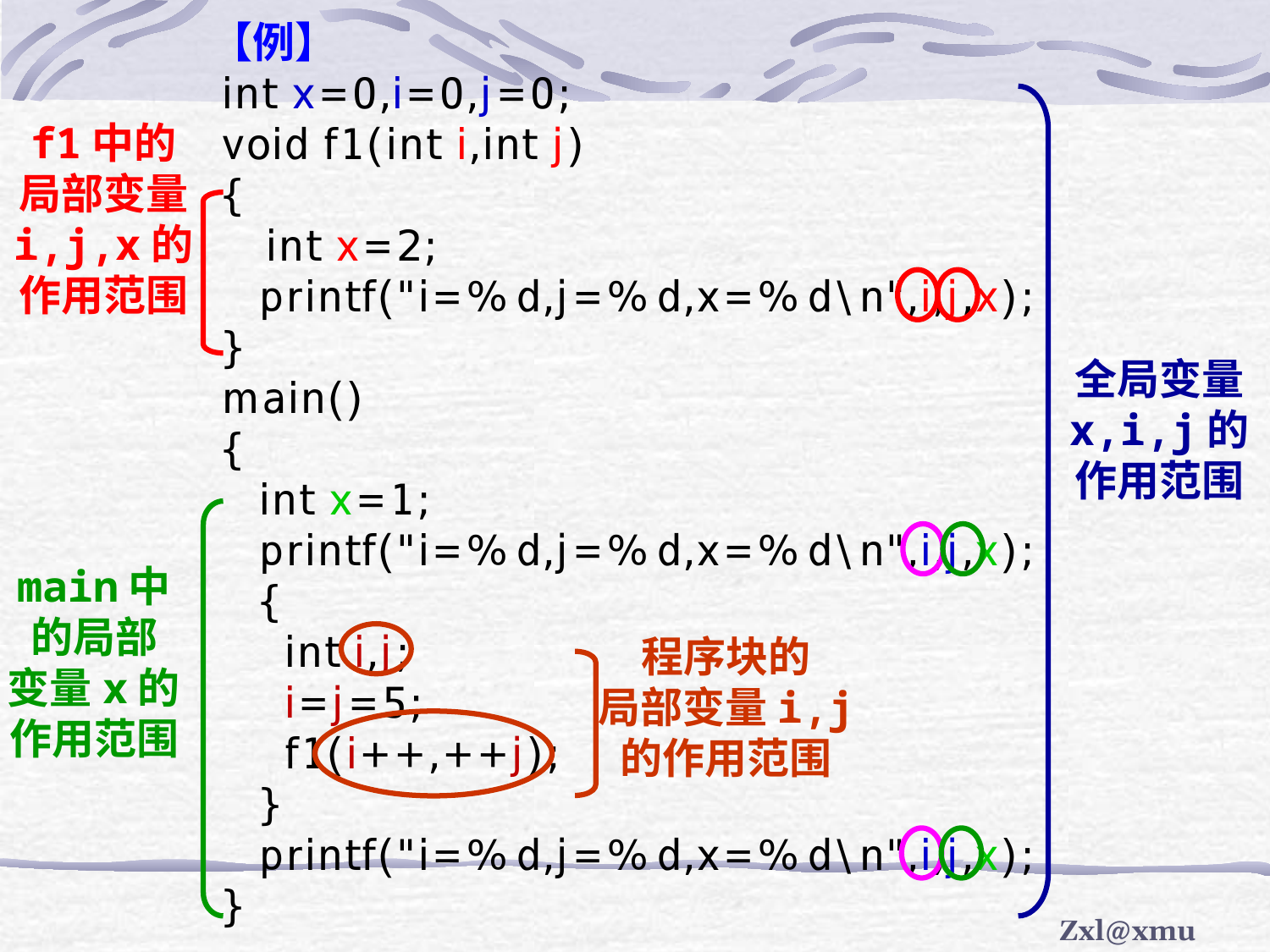

34
【例】
 int x=0,i=0,j=0;
 void f1(int i,int j)
 {
	  int x=2;
    printf("i=%d,j=%d,x=%d\n",i,j,x);
 }
 main()
 {
    int x=1;
    printf("i=%d,j=%d,x=%d\n",i,j,x);
    {
      int i,j;
      i=j=5;
      f1(i++,++j);
    }
    printf("i=%d,j=%d,x=%d\n",i,j,x);
 }

全局变量
x,i,j的
作用范围
f1中的
局部变量
i,j,x的
作用范围

main中
的局部
变量x的
作用范围

程序块的
局部变量i,j
的作用范围